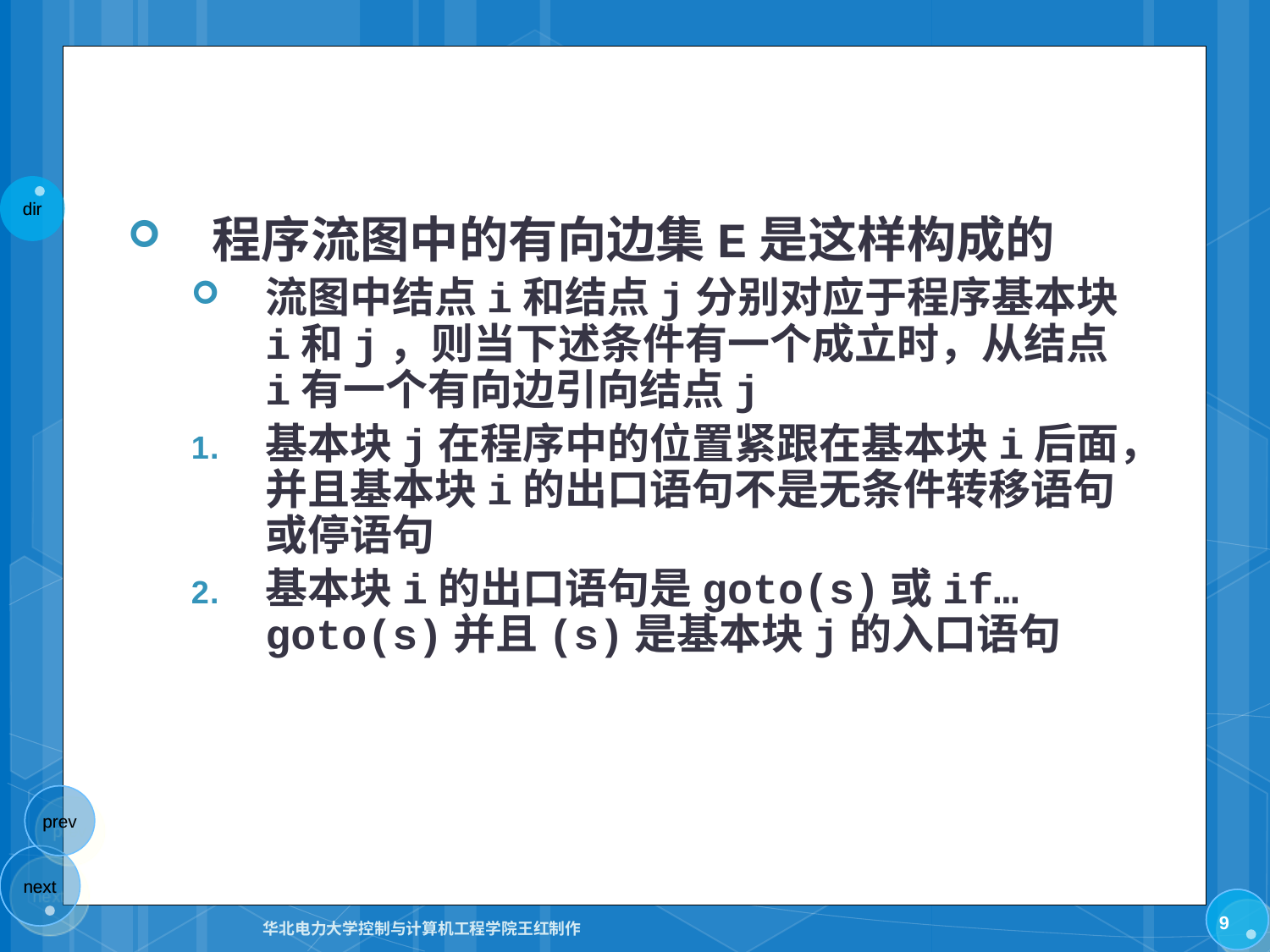

#
程序流图中的有向边集E是这样构成的
流图中结点i和结点j分别对应于程序基本块i和j，则当下述条件有一个成立时，从结点i有一个有向边引向结点j
基本块j在程序中的位置紧跟在基本块i后面，并且基本块i的出口语句不是无条件转移语句或停语句
基本块i的出口语句是goto(s)或if…goto(s)并且(s)是基本块j的入口语句
9
华北电力大学控制与计算机工程学院王红制作